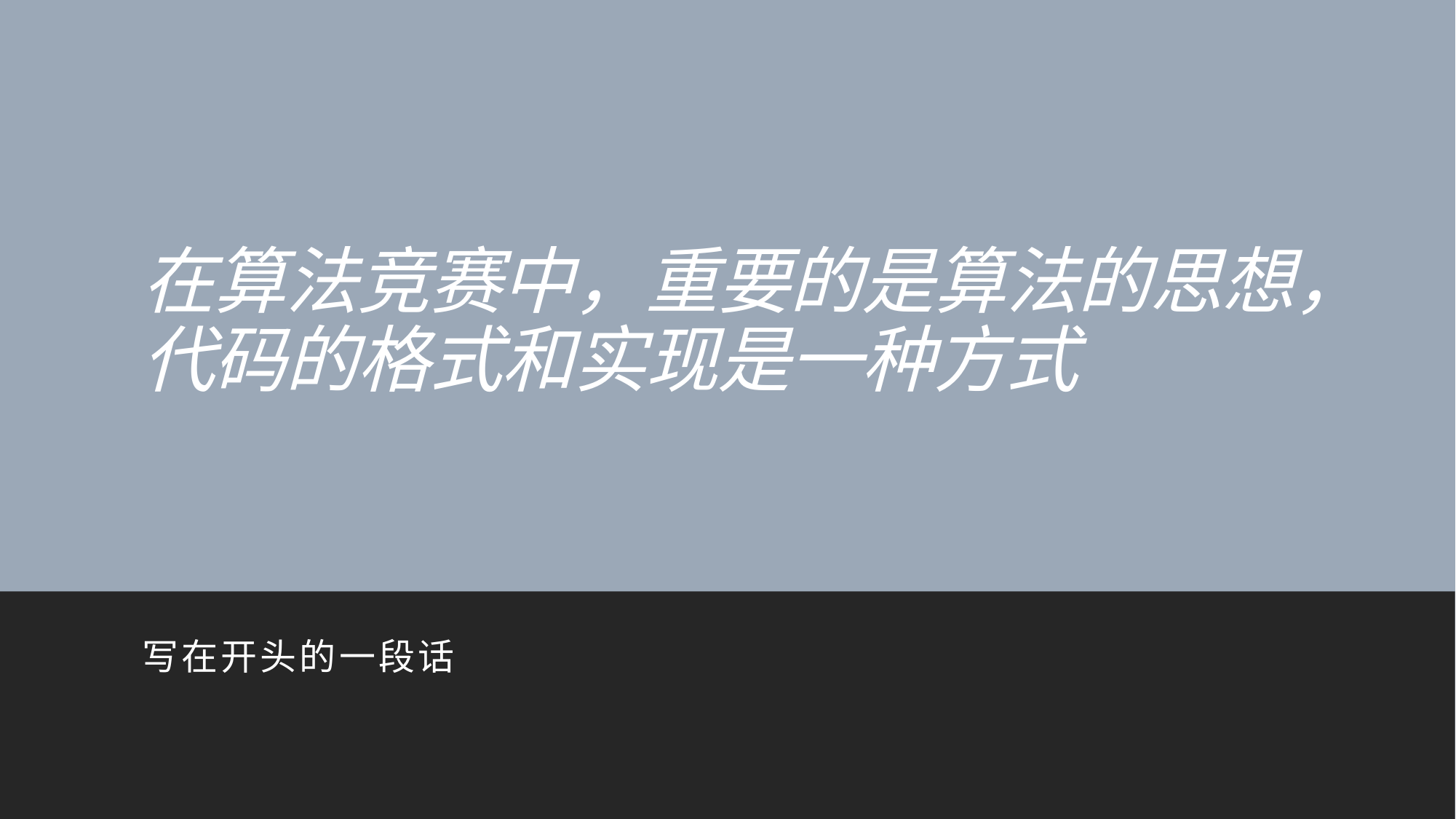

# 在算法竞赛中，重要的是算法的思想，代码的格式和实现是一种方式

写在开头的一段话